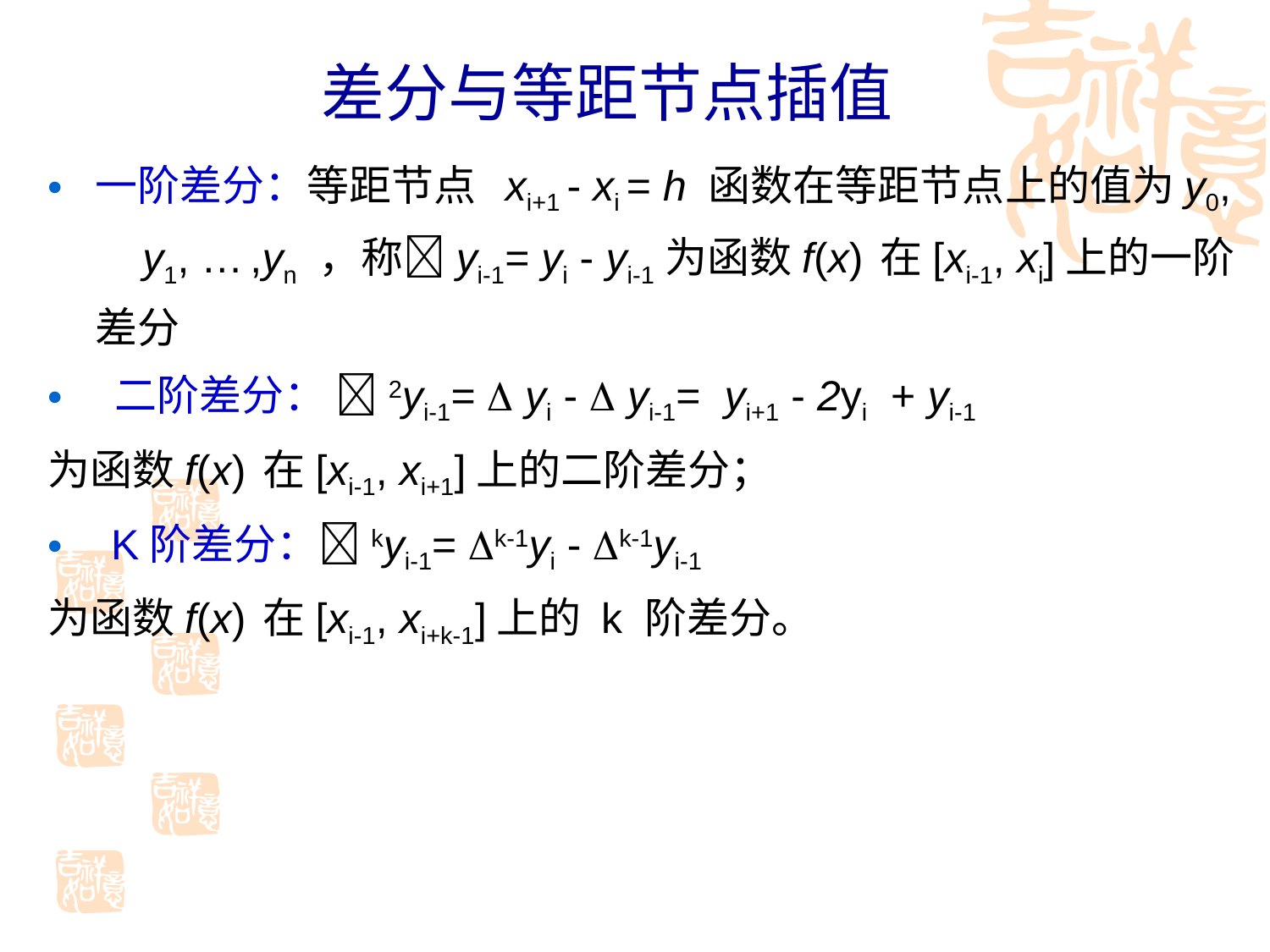

差分与等距节点插值
一阶差分：等距节点  xi+1 - xi = h 函数在等距节点上的值为y0,         y1, … ,yn ，称Δyi-1= yi - yi-1为函数f(x) 在[xi-1, xi]上的一阶差分
 二阶差分： Δ2yi-1= Δ yi - Δ yi-1=  yi+1 - 2yi  + yi-1
为函数f(x) 在[xi-1, xi+1]上的二阶差分；
K阶差分：Δkyi-1= Δk-1yi - Δk-1yi-1
为函数f(x) 在[xi-1, xi+k-1]上的 k 阶差分。